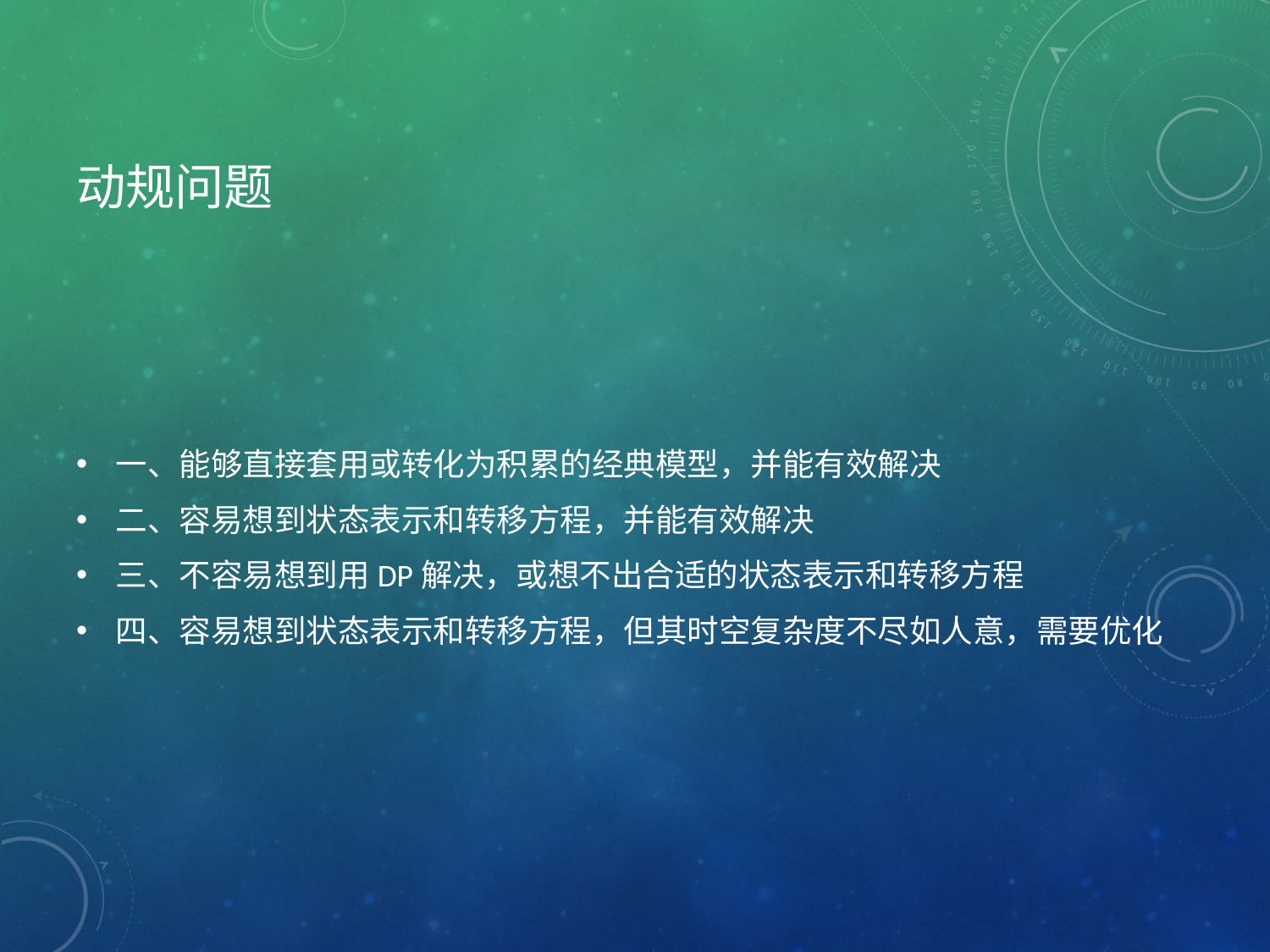

# 动规问题
一、能够直接套用或转化为积累的经典模型，并能有效解决
二、容易想到状态表示和转移方程，并能有效解决
三、不容易想到用DP解决，或想不出合适的状态表示和转移方程
四、容易想到状态表示和转移方程，但其时空复杂度不尽如人意，需要优化